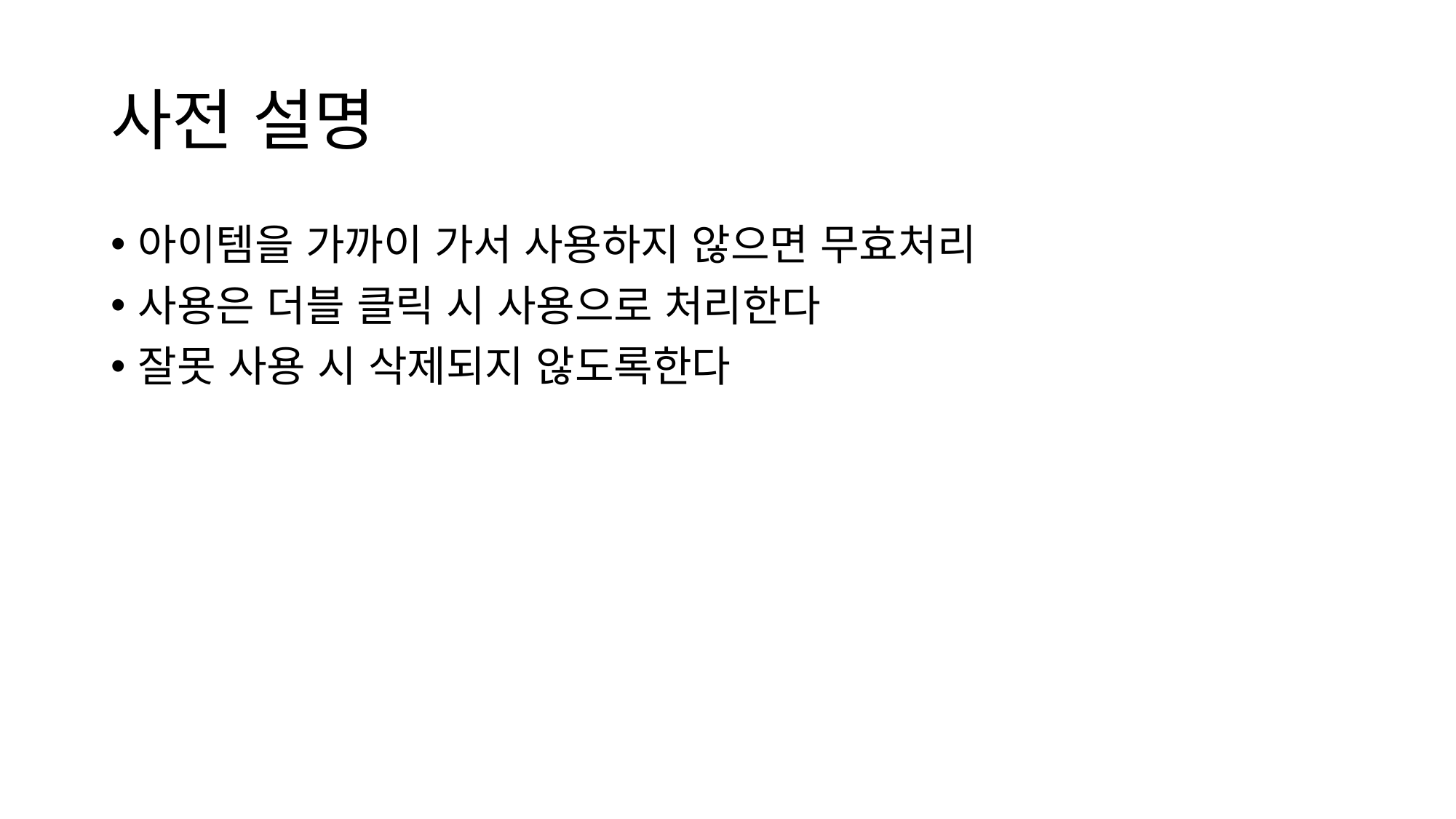

# 사전 설명
아이템을 가까이 가서 사용하지 않으면 무효처리
사용은 더블 클릭 시 사용으로 처리한다
잘못 사용 시 삭제되지 않도록한다